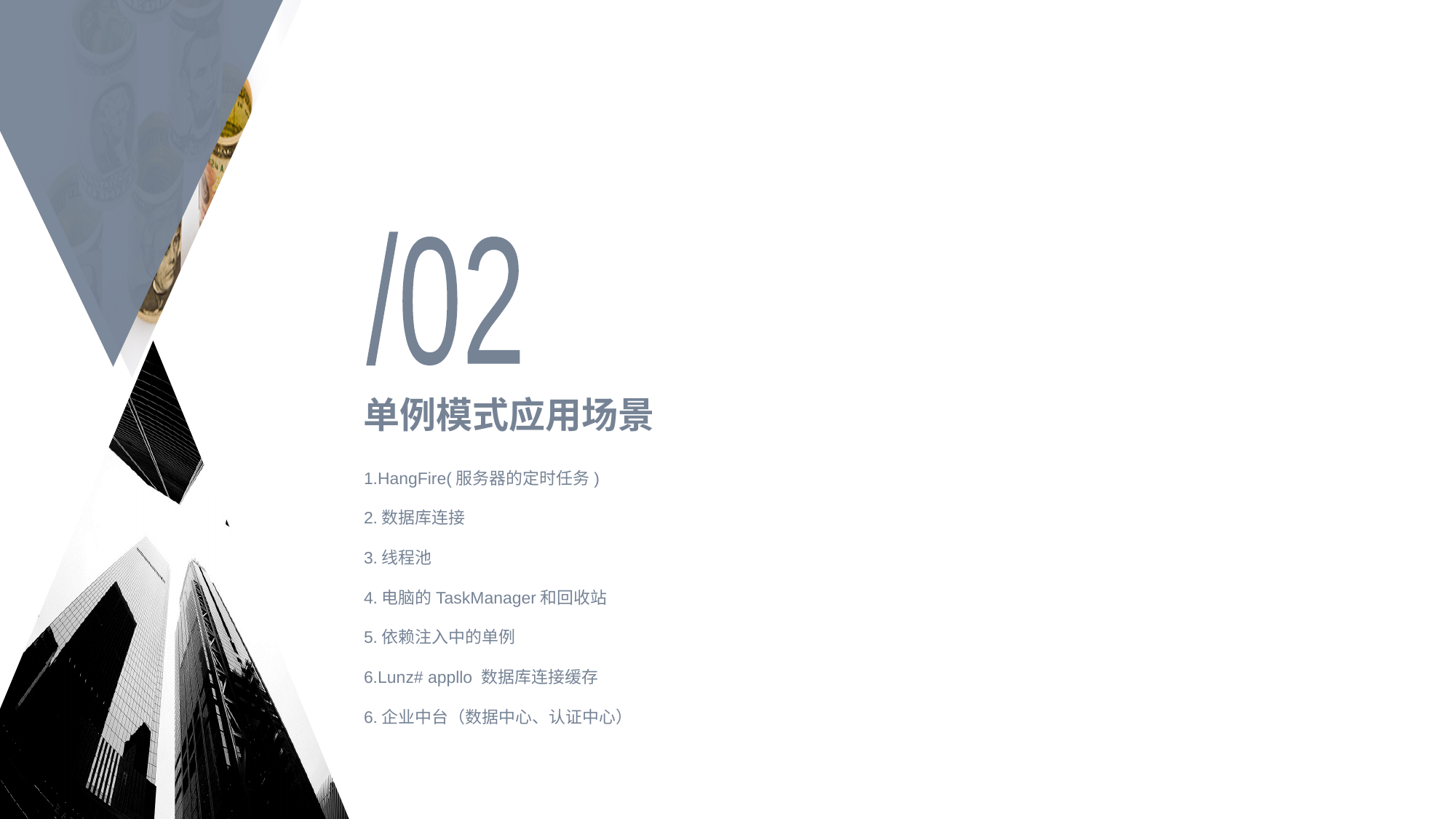

/02
# 单例模式应用场景
1.HangFire(服务器的定时任务)
2.数据库连接
3.线程池
4.电脑的TaskManager和回收站
5.依赖注入中的单例
6.Lunz# appllo 数据库连接缓存
6.企业中台（数据中心、认证中心）